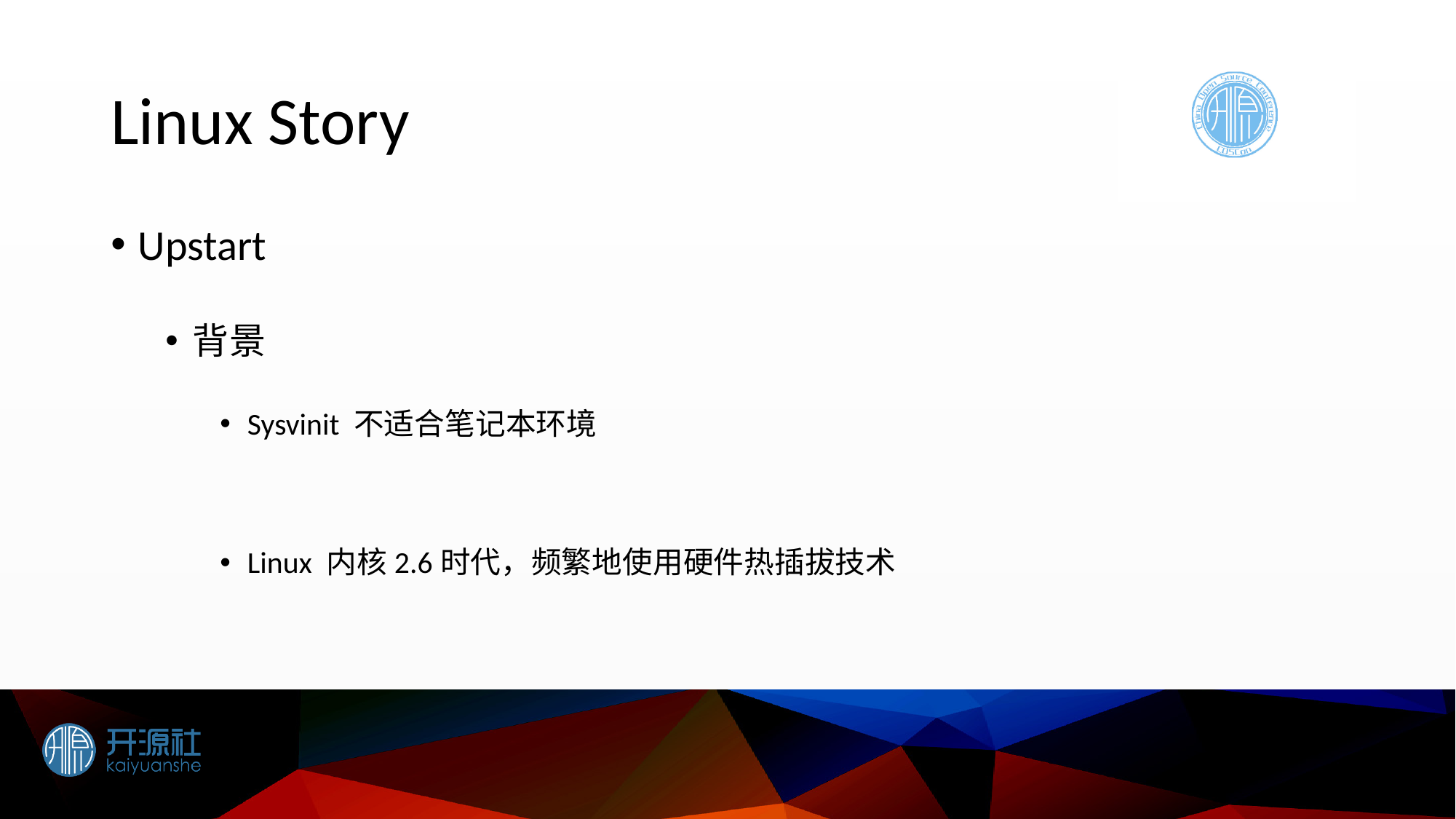

# Linux Story
Upstart
背景
Sysvinit 不适合笔记本环境
Linux 内核2.6时代，频繁地使用硬件热插拔技术